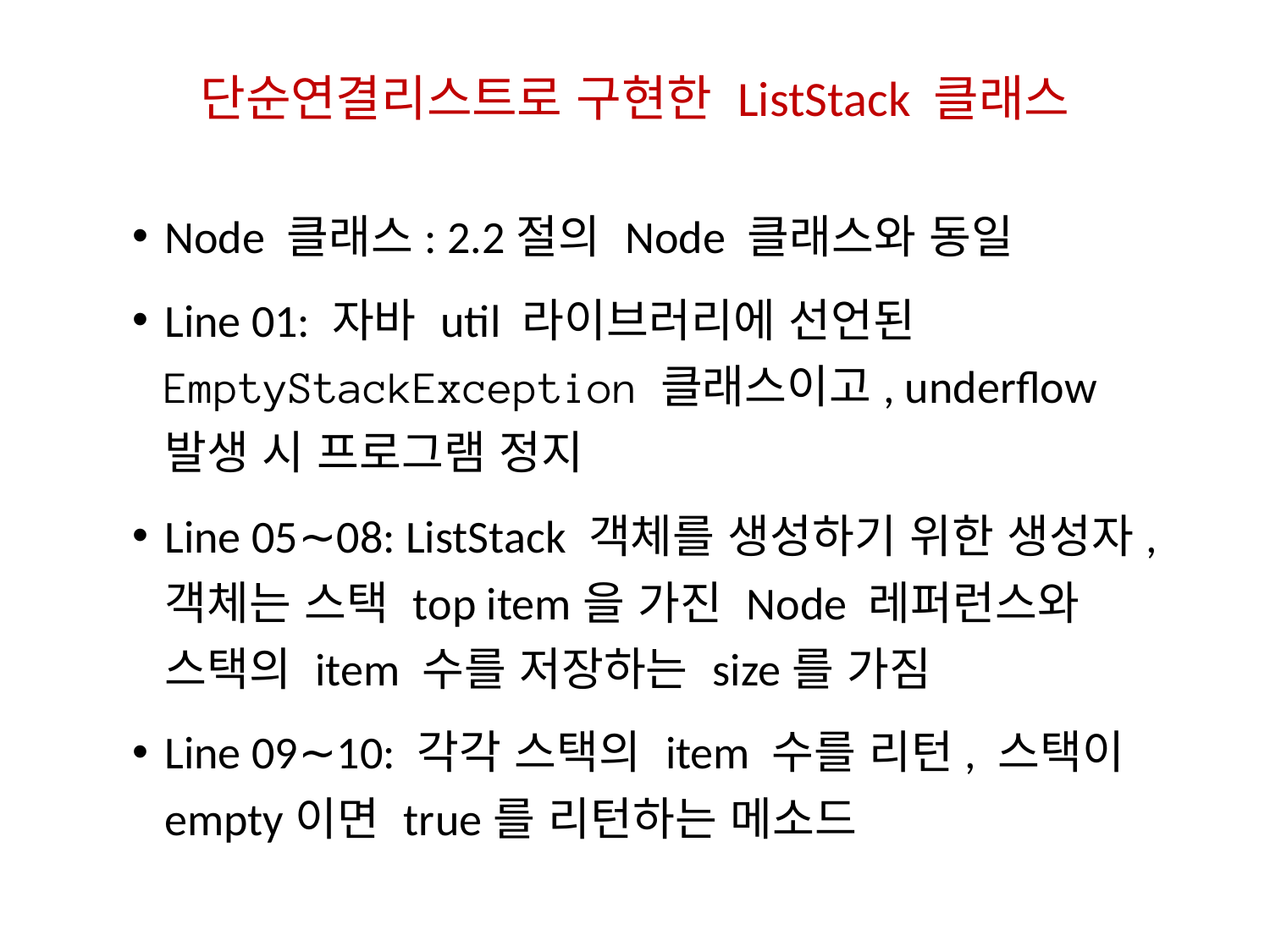

# 단순연결리스트로 구현한 ListStack 클래스
Node 클래스: 2.2절의 Node 클래스와 동일
Line 01: 자바 util 라이브러리에 선언된 EmptyStackException 클래스이고, underflow 발생 시 프로그램 정지
Line 05∼08: ListStack 객체를 생성하기 위한 생성자, 객체는 스택 top item을 가진 Node 레퍼런스와 스택의 item 수를 저장하는 size를 가짐
Line 09∼10: 각각 스택의 item 수를 리턴, 스택이 empty이면 true를 리턴하는 메소드